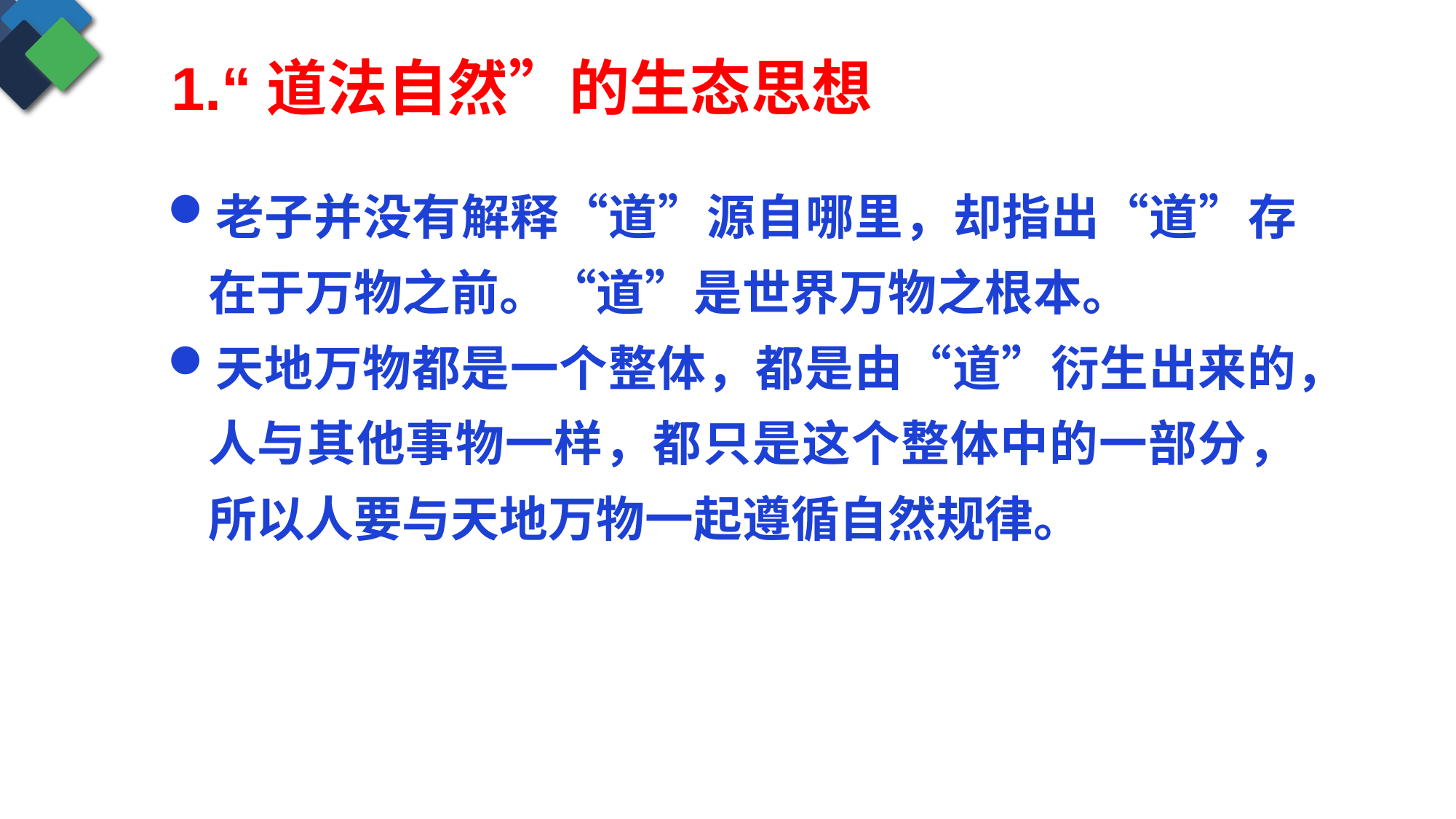

1.“道法自然”的生态思想
老子并没有解释“道”源自哪里，却指出“道”存在于万物之前。“道”是世界万物之根本。
天地万物都是一个整体，都是由“道”衍生出来的，人与其他事物一样，都只是这个整体中的一部分，所以人要与天地万物一起遵循自然规律。